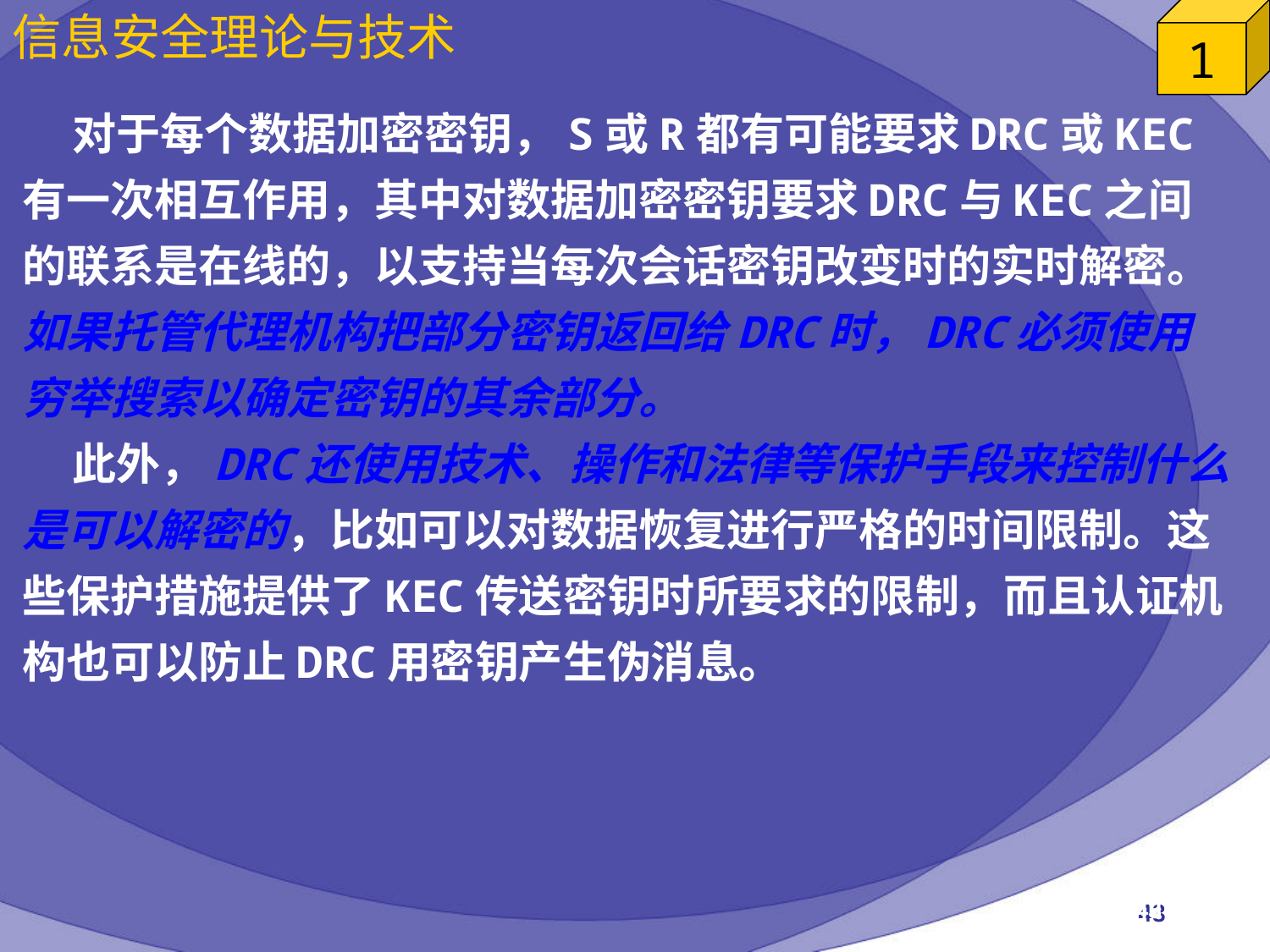

对于每个数据加密密钥，S或R都有可能要求DRC或KEC有一次相互作用，其中对数据加密密钥要求DRC与KEC之间的联系是在线的，以支持当每次会话密钥改变时的实时解密。如果托管代理机构把部分密钥返回给DRC时，DRC必须使用穷举搜索以确定密钥的其余部分。
    此外，DRC还使用技术、操作和法律等保护手段来控制什么是可以解密的，比如可以对数据恢复进行严格的时间限制。这些保护措施提供了KEC传送密钥时所要求的限制，而且认证机构也可以防止DRC用密钥产生伪消息。
2023/4/25
43